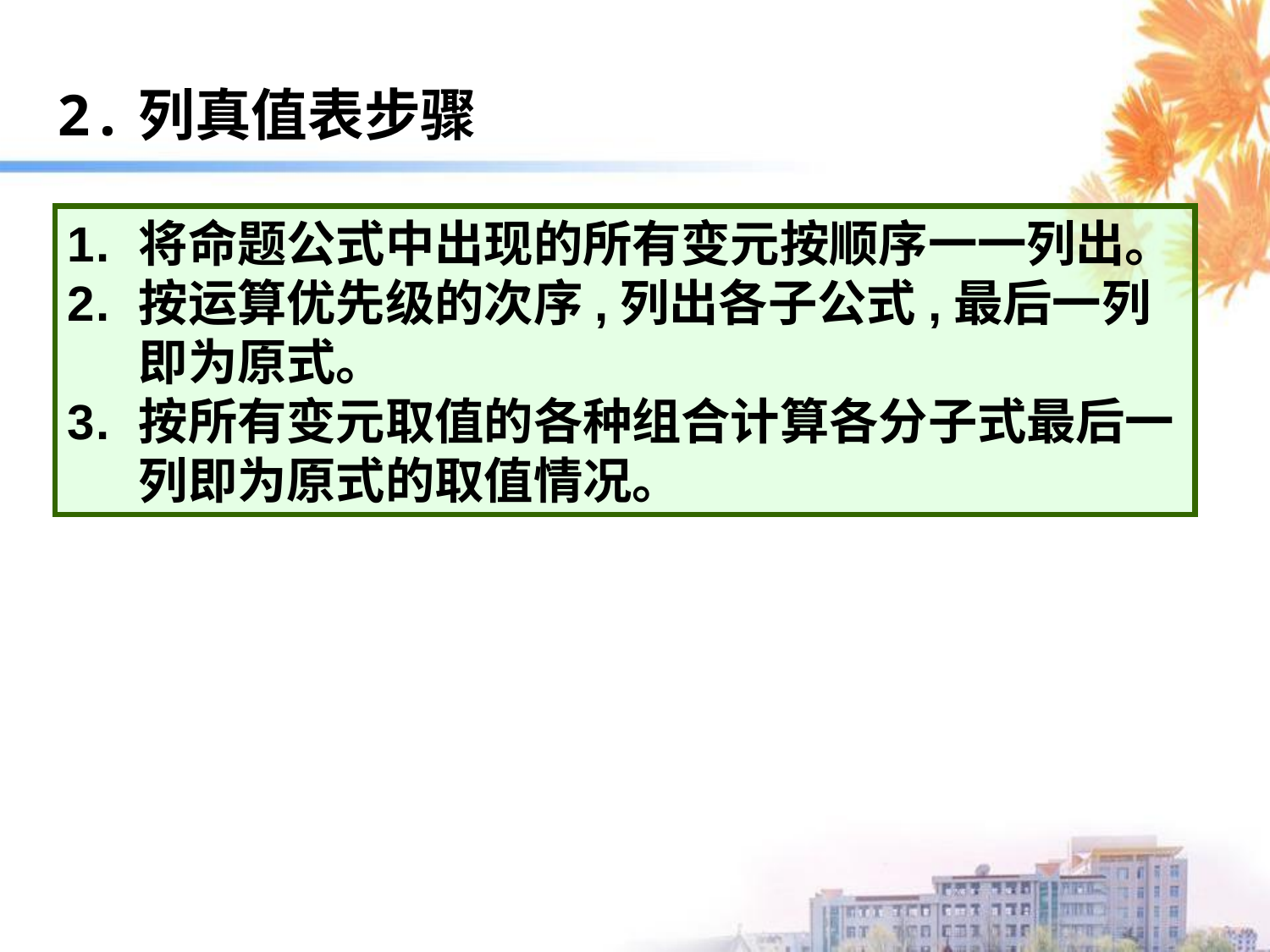

2.列真值表步骤
将命题公式中出现的所有变元按顺序一一列出。
按运算优先级的次序,列出各子公式,最后一列即为原式。
按所有变元取值的各种组合计算各分子式最后一列即为原式的取值情况。